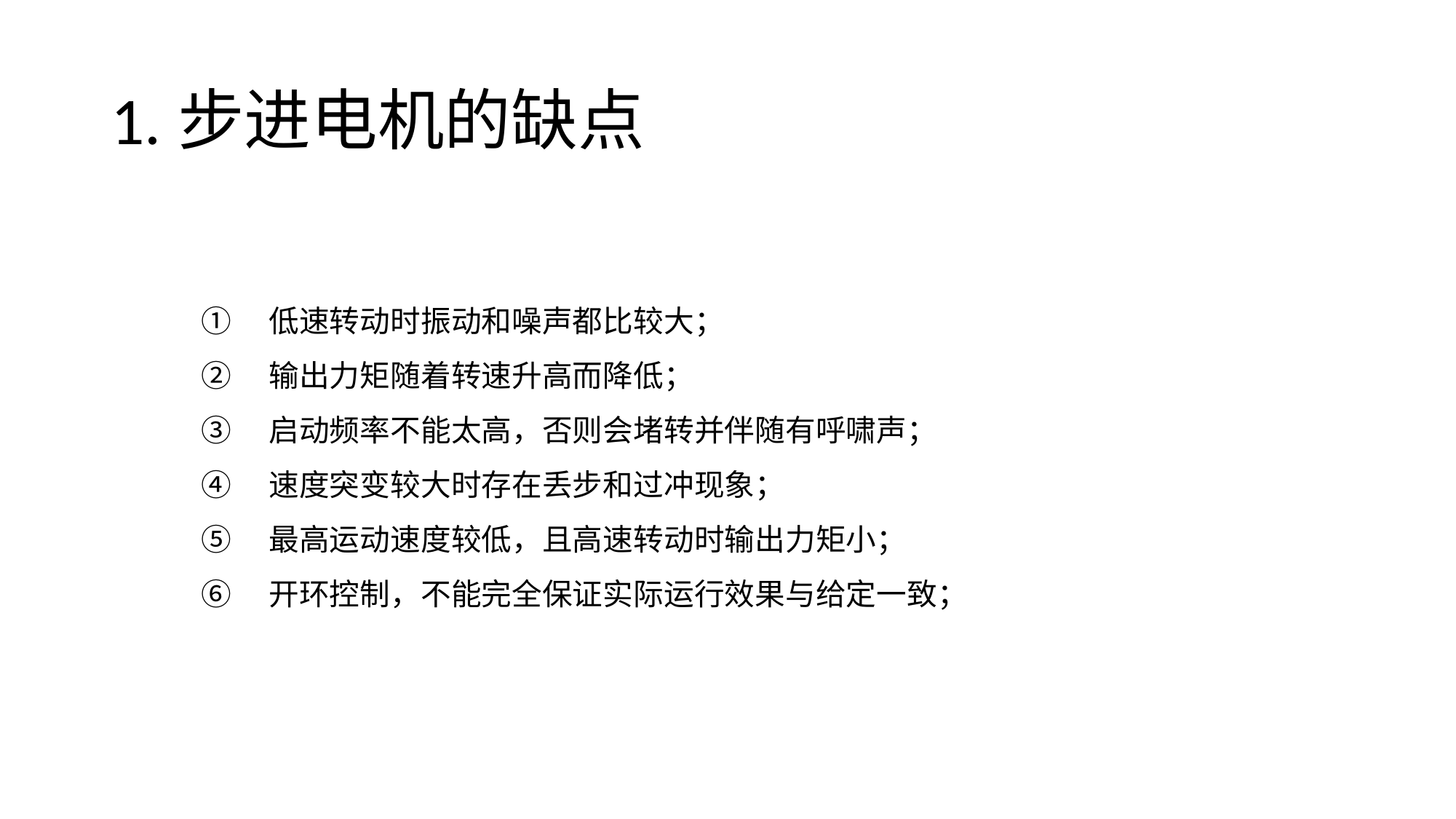

# 1.步进电机的缺点
①　低速转动时振动和噪声都比较大；
②　输出力矩随着转速升高而降低；
③　启动频率不能太高，否则会堵转并伴随有呼啸声；
④　速度突变较大时存在丢步和过冲现象；
⑤　最高运动速度较低，且高速转动时输出力矩小；
⑥　开环控制，不能完全保证实际运行效果与给定一致；